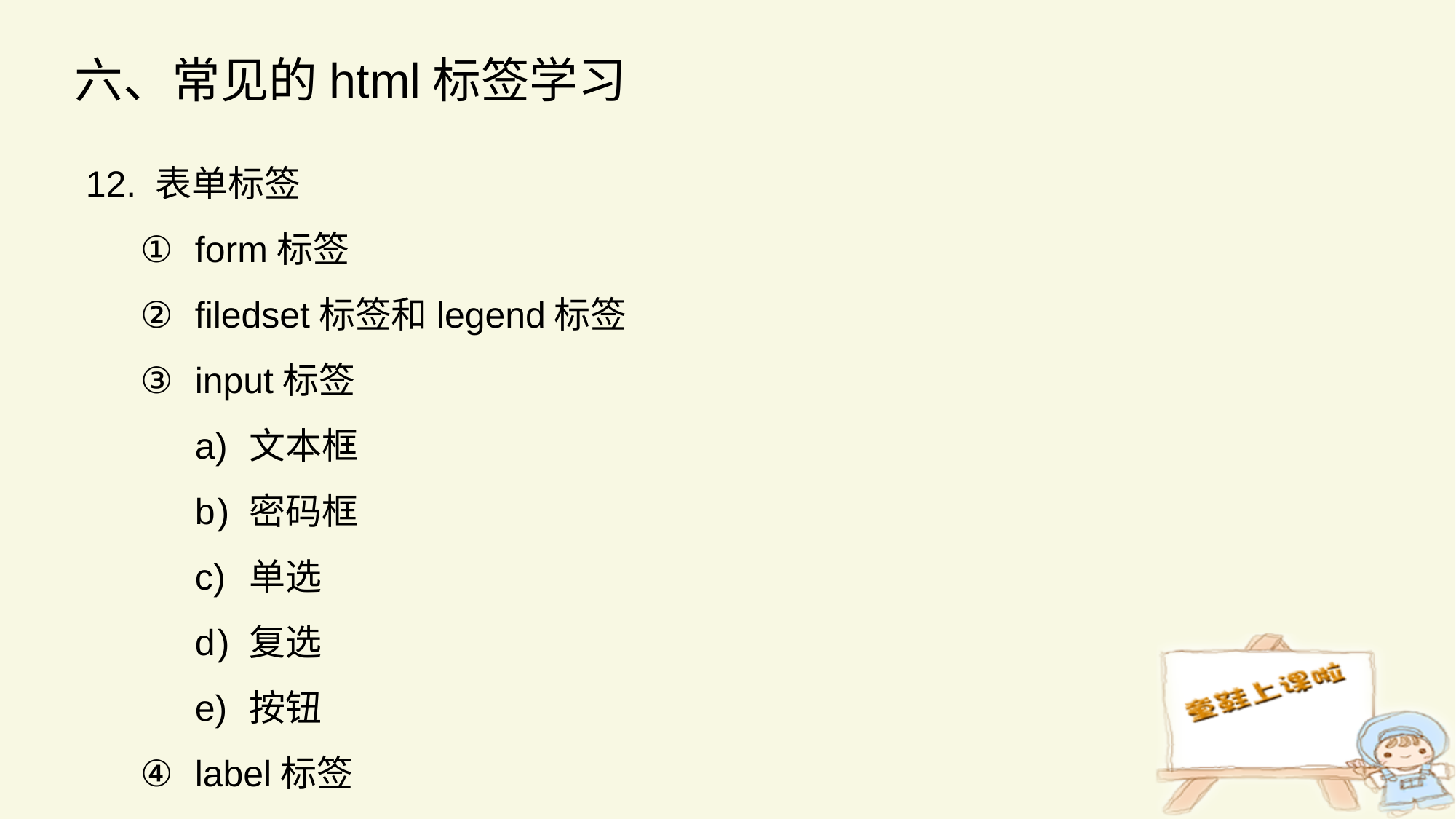

六、常见的html标签学习
12. 表单标签
form标签
filedset标签和legend标签
input标签
文本框
密码框
单选
复选
按钮
label标签